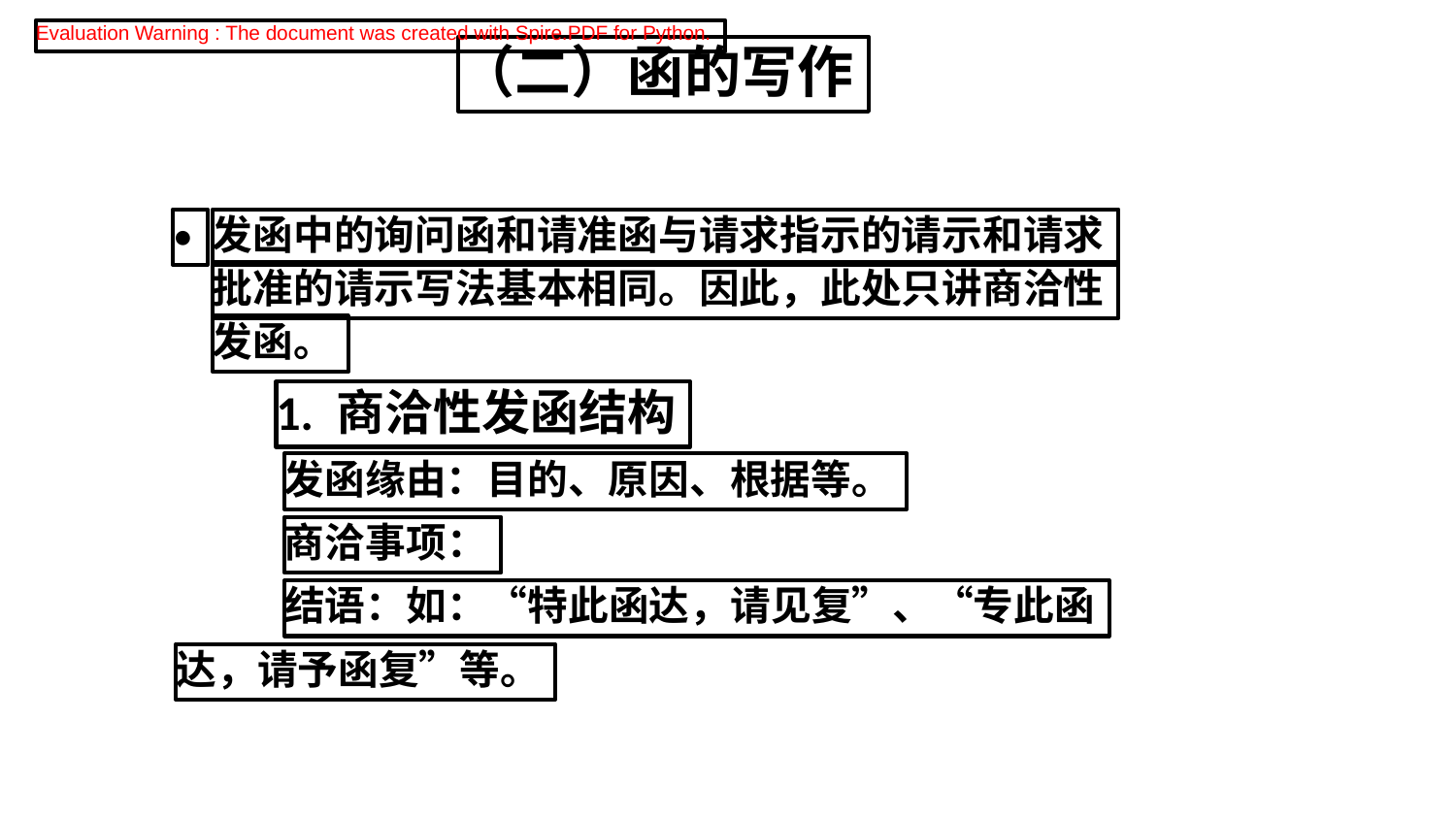

Evaluation Warning : The document was created with Spire.PDF for Python.
（二）函的写作
•
发函中的询问函和请准函与请求指示的请示和请求
批准的请示写法基本相同。因此，此处只讲商洽性
发函。
1. 商洽性发函结构
发函缘由：目的、原因、根据等。
商洽事项：
结语：如：“特此函达，请见复”、“专此函
达，请予函复”等。